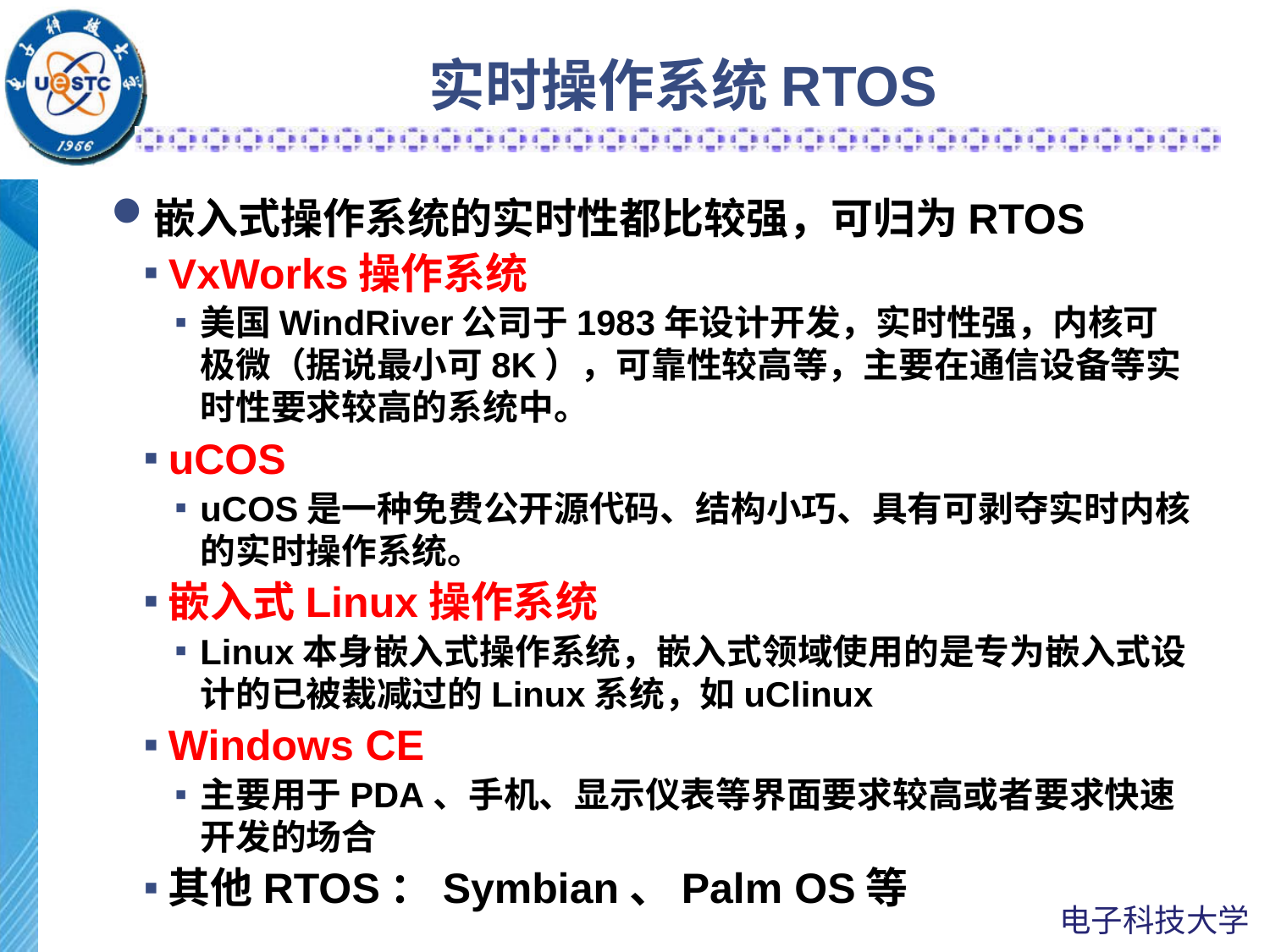

# 实时操作系统RTOS
嵌入式操作系统的实时性都比较强，可归为RTOS
VxWorks操作系统
美国WindRiver公司于1983年设计开发，实时性强，内核可极微（据说最小可8K），可靠性较高等，主要在通信设备等实时性要求较高的系统中。
uCOS
uCOS是一种免费公开源代码、结构小巧、具有可剥夺实时内核的实时操作系统。
嵌入式Linux操作系统
Linux本身嵌入式操作系统，嵌入式领域使用的是专为嵌入式设计的已被裁减过的Linux系统，如uClinux
Windows CE
主要用于PDA、手机、显示仪表等界面要求较高或者要求快速开发的场合
其他RTOS：Symbian、Palm OS等